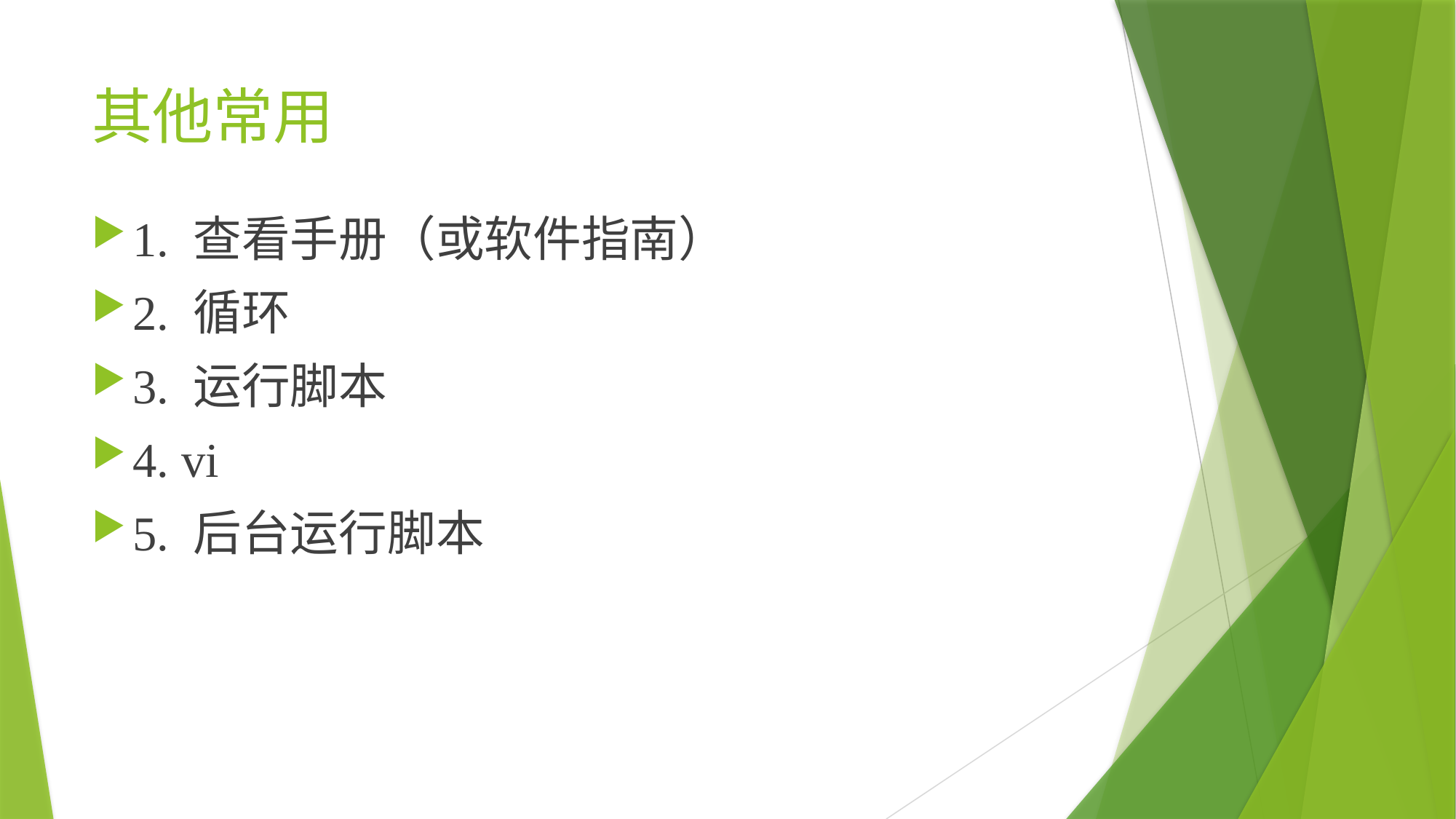

# 其他常用
1. 查看手册（或软件指南）
2. 循环
3. 运行脚本
4. vi
5. 后台运行脚本